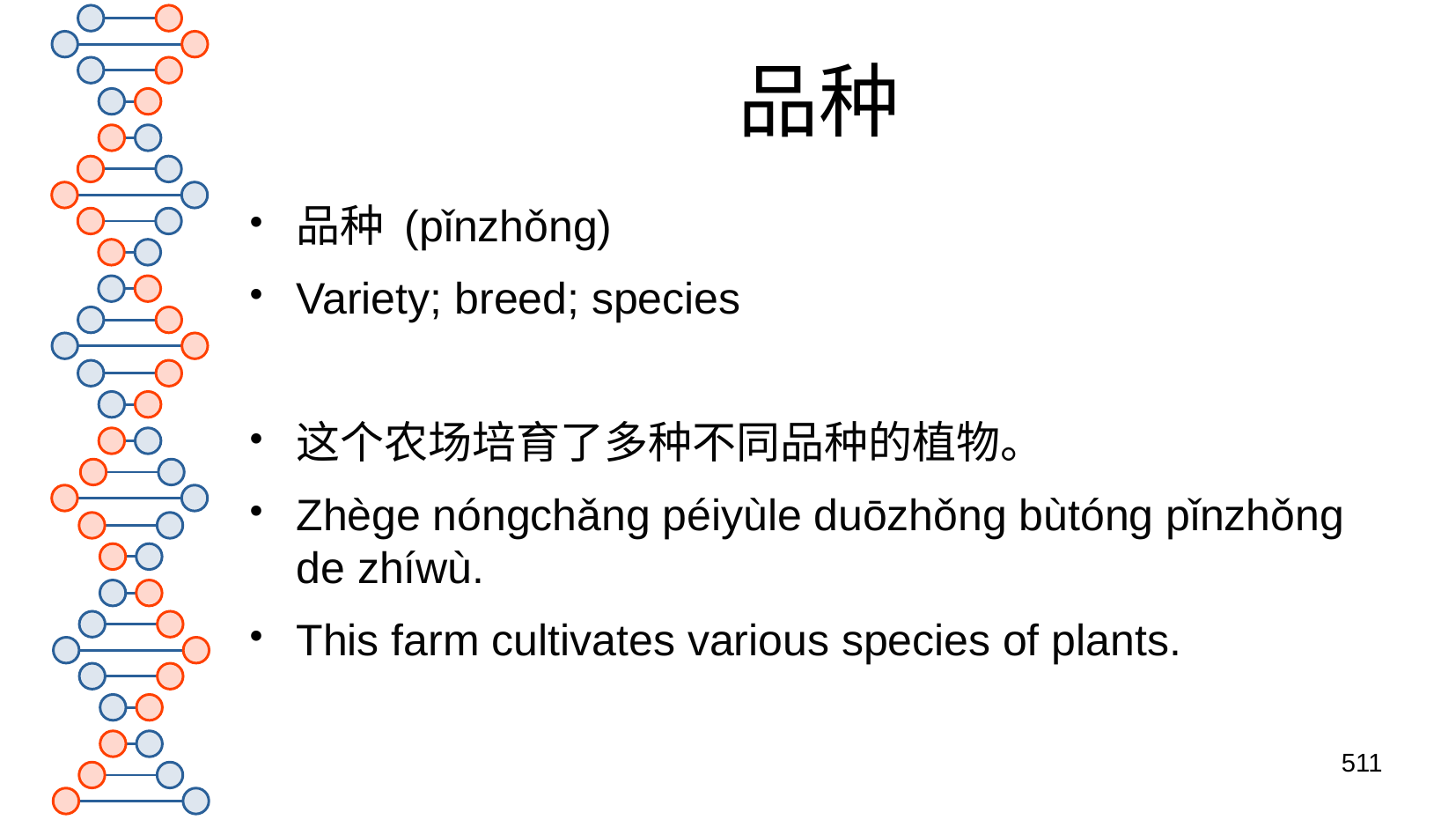

# 品种
品种 (pǐnzhǒng)
Variety; breed; species

这个农场培育了多种不同品种的植物。
Zhège nóngchǎng péiyùle duōzhǒng bùtóng pǐnzhǒng de zhíwù.
This farm cultivates various species of plants.

511